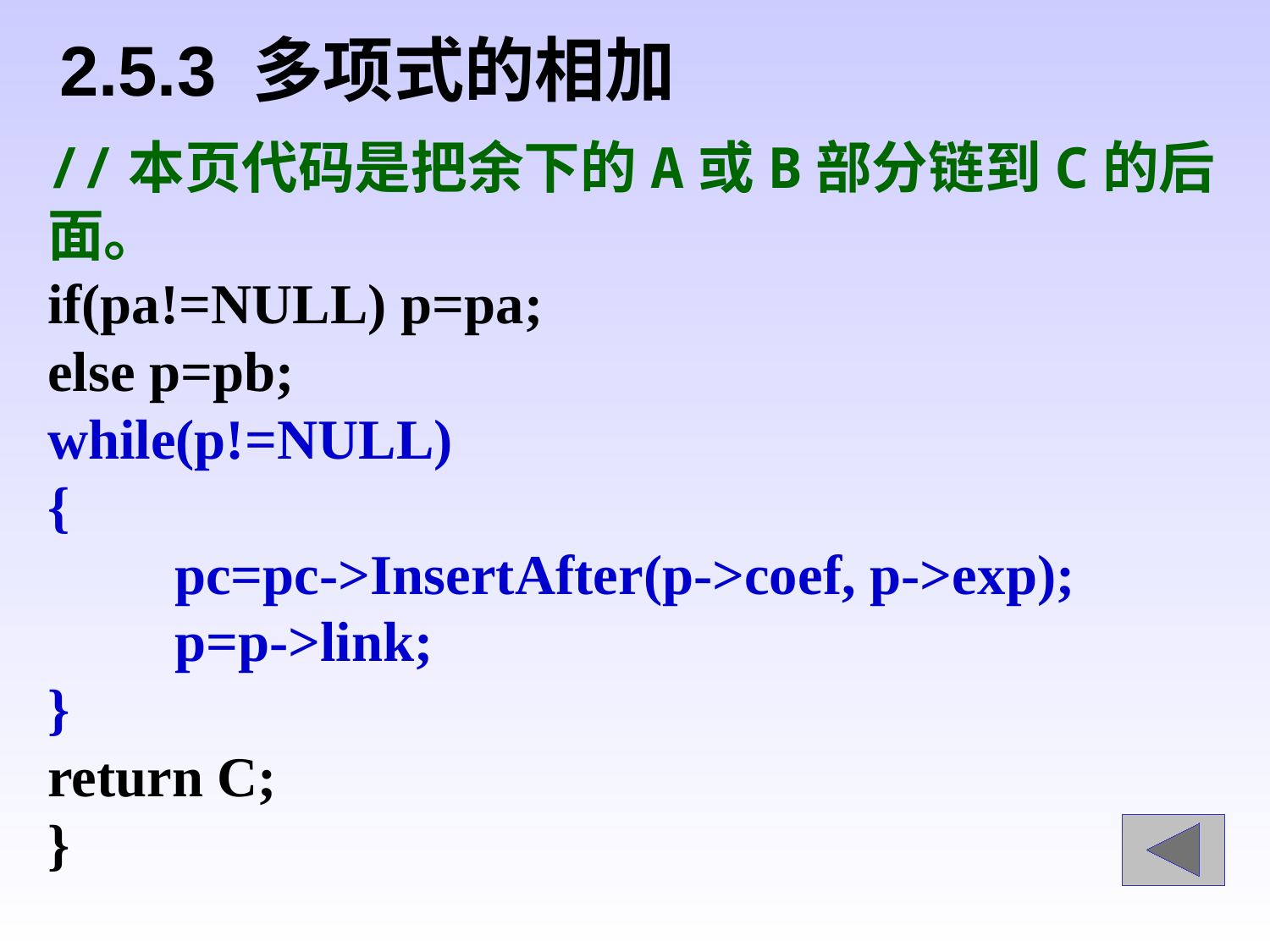

2.5.3 多项式的相加
//本页代码是把余下的A或B部分链到C的后面。
if(pa!=NULL) p=pa;
else p=pb;
while(p!=NULL)
{
	pc=pc->InsertAfter(p->coef, p->exp);
	p=p->link;
}
return C;
}